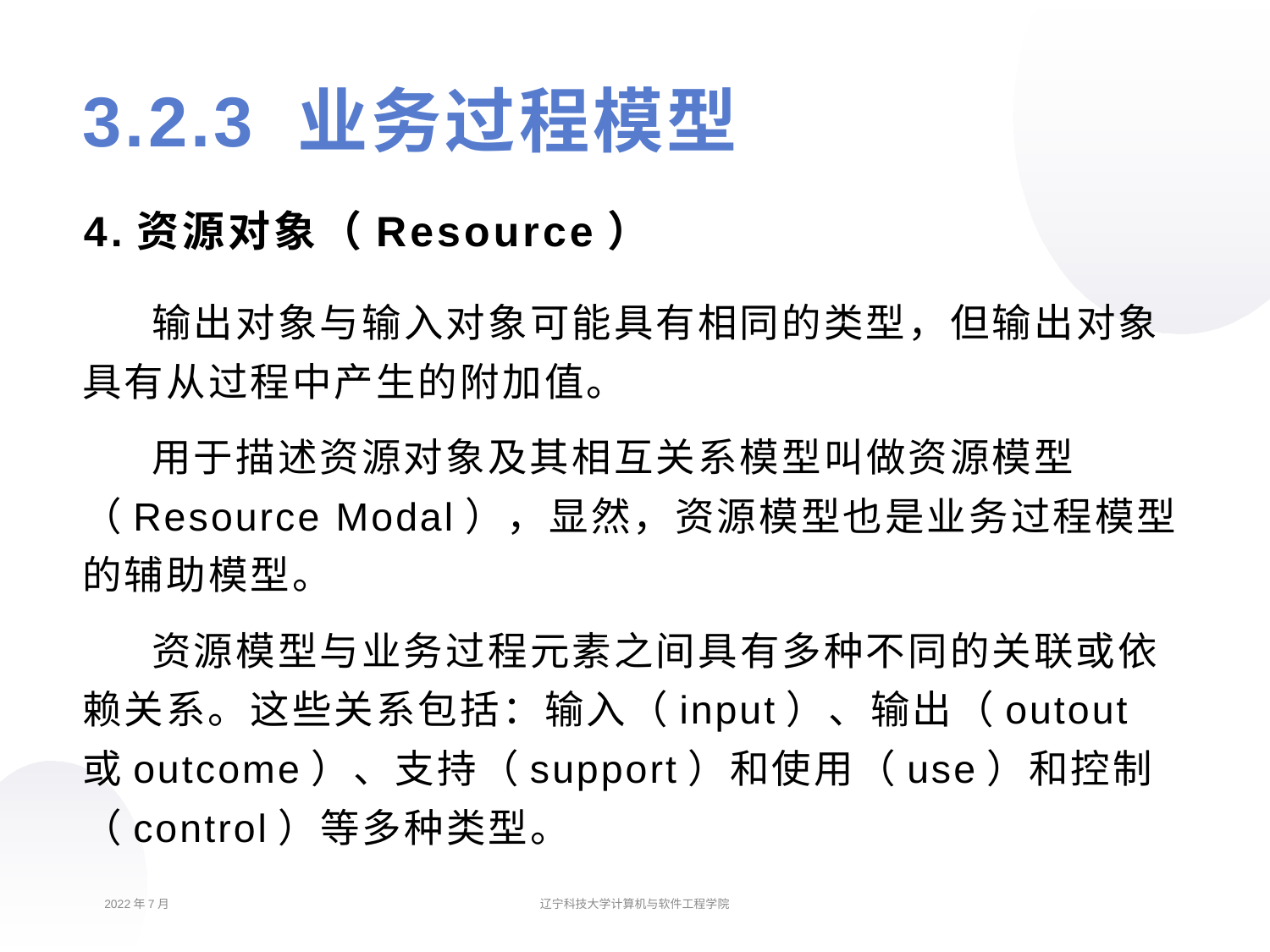

# 3.2.3 业务过程模型
4.资源对象（Resource）

输出对象与输入对象可能具有相同的类型，但输出对象具有从过程中产生的附加值。
用于描述资源对象及其相互关系模型叫做资源模型（Resource Modal），显然，资源模型也是业务过程模型的辅助模型。
资源模型与业务过程元素之间具有多种不同的关联或依赖关系。这些关系包括：输入（input）、输出（outout 或outcome）、支持（support）和使用（use）和控制（control）等多种类型。

2022年7月
辽宁科技大学计算机与软件工程学院
62